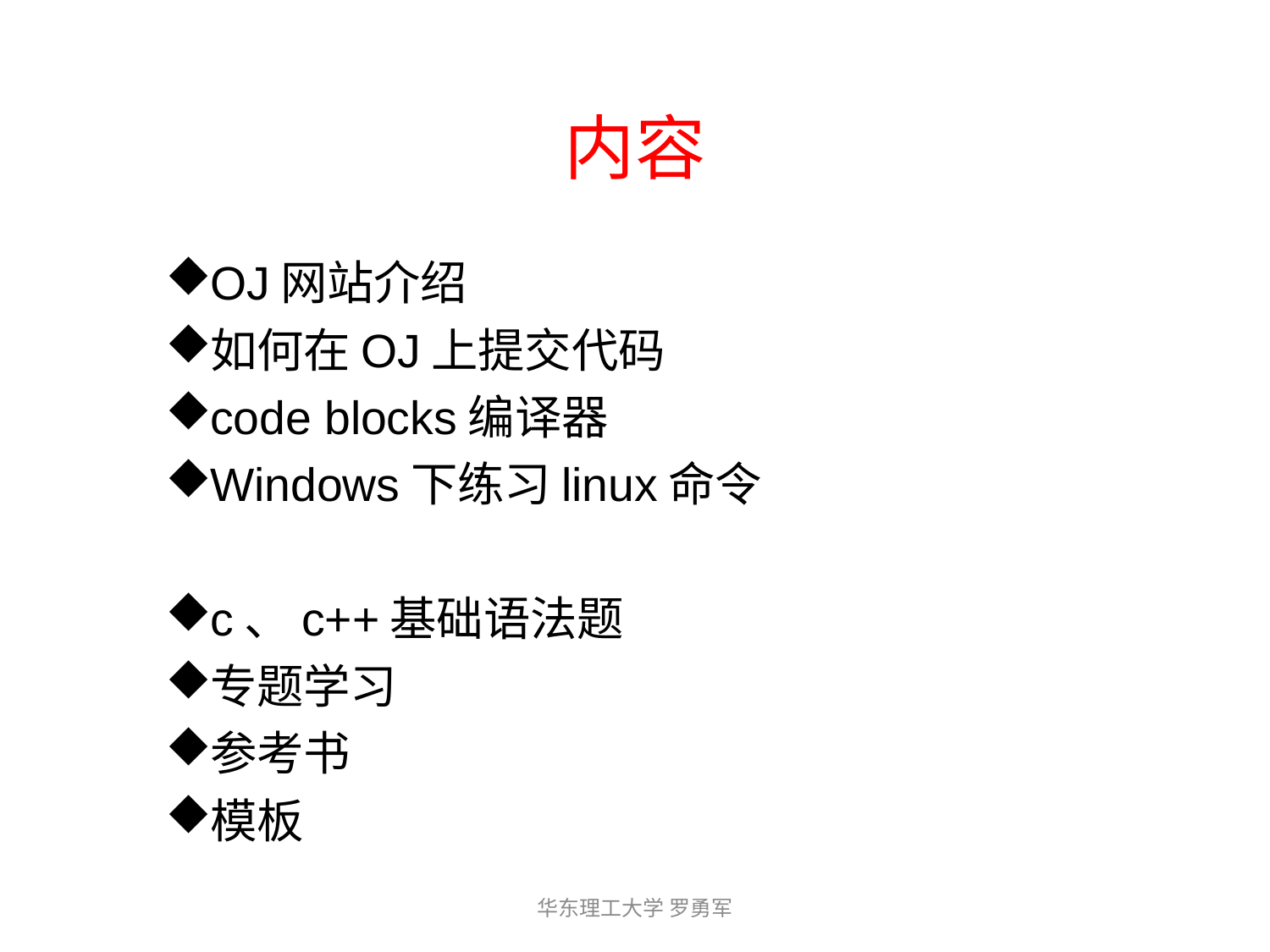

# 内容
OJ网站介绍
如何在OJ上提交代码
code blocks编译器
Windows下练习linux命令

c、c++基础语法题
专题学习
参考书
模板

华东理工大学 罗勇军